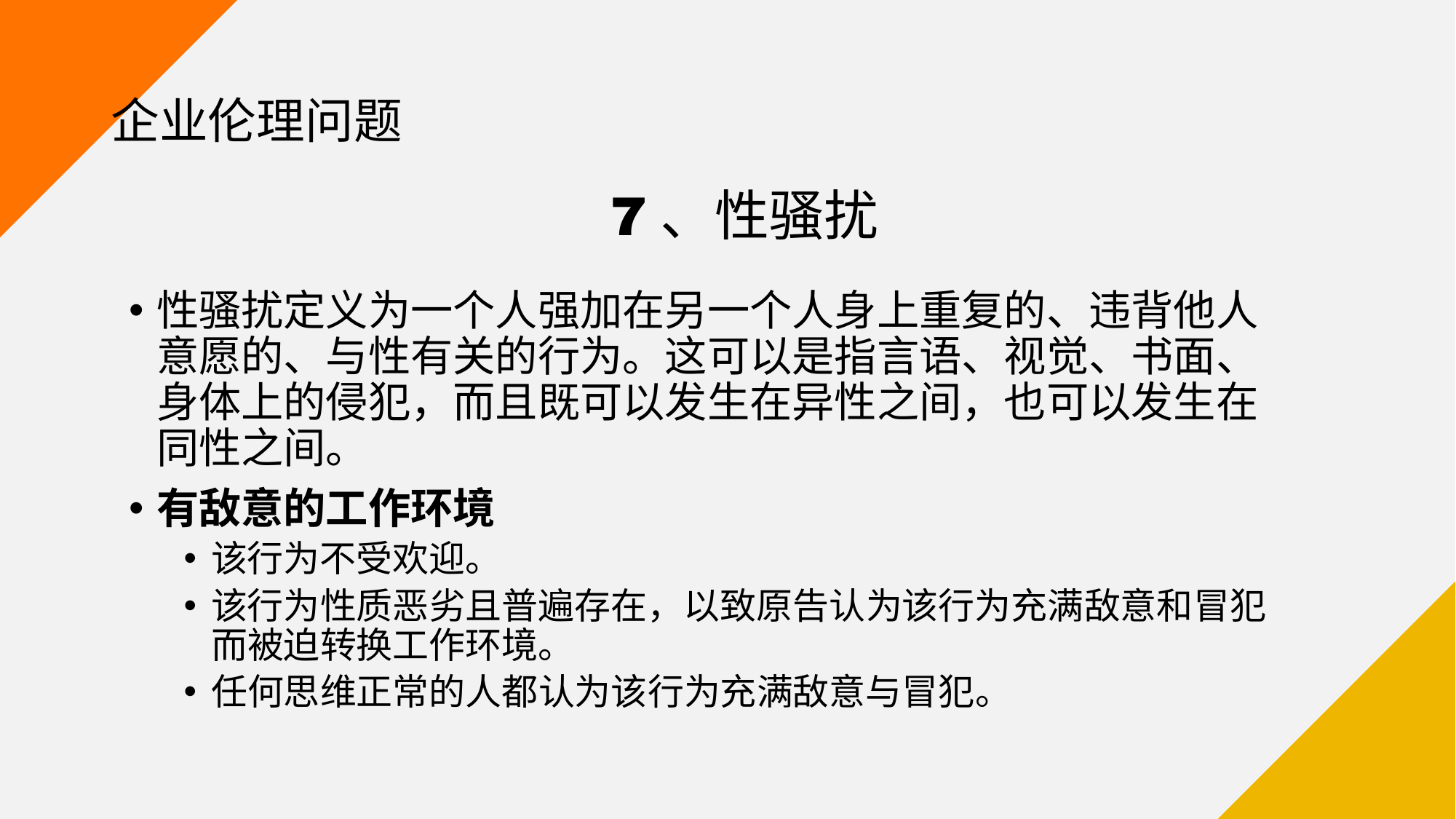

# 企业伦理问题
7、性骚扰
性骚扰定义为一个人强加在另一个人身上重复的、违背他人意愿的、与性有关的行为。这可以是指言语、视觉、书面、身体上的侵犯，而且既可以发生在异性之间，也可以发生在同性之间。
有敌意的工作环境
该行为不受欢迎。
该行为性质恶劣且普遍存在，以致原告认为该行为充满敌意和冒犯而被迫转换工作环境。
任何思维正常的人都认为该行为充满敌意与冒犯。